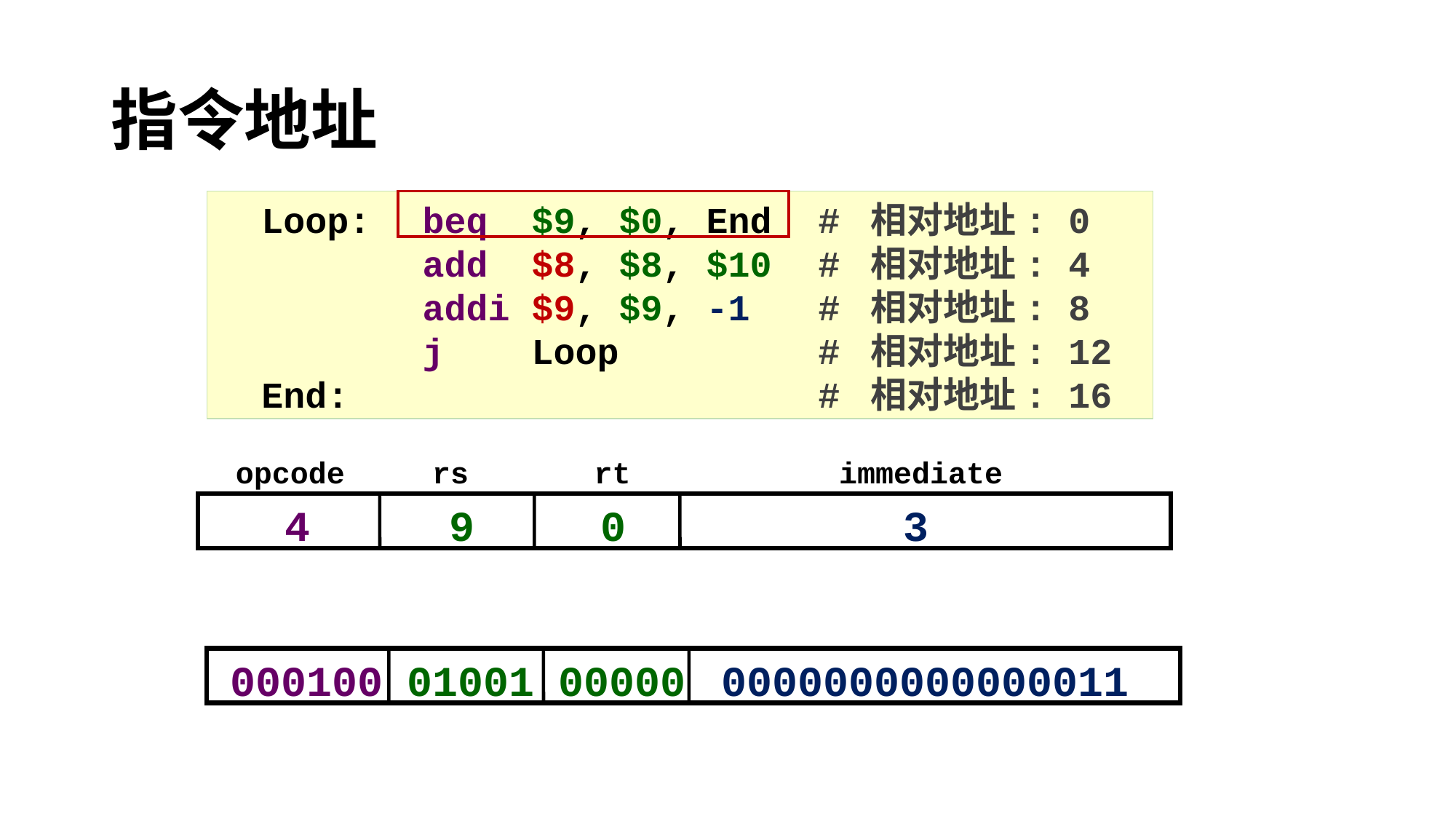

# 指令地址
  Loop:	beq  $9, $0, End 	# 相对地址: 0
     	add  $8, $8, $10 	# 相对地址: 4
     	addi $9, $9, -1  	# 相对地址: 8
    	j    Loop	# 相对地址: 12
  End:	                 	# 相对地址: 16

opcode
rs
rt
immediate

4
9
0
3

000100
01001
00000
0000000000000011